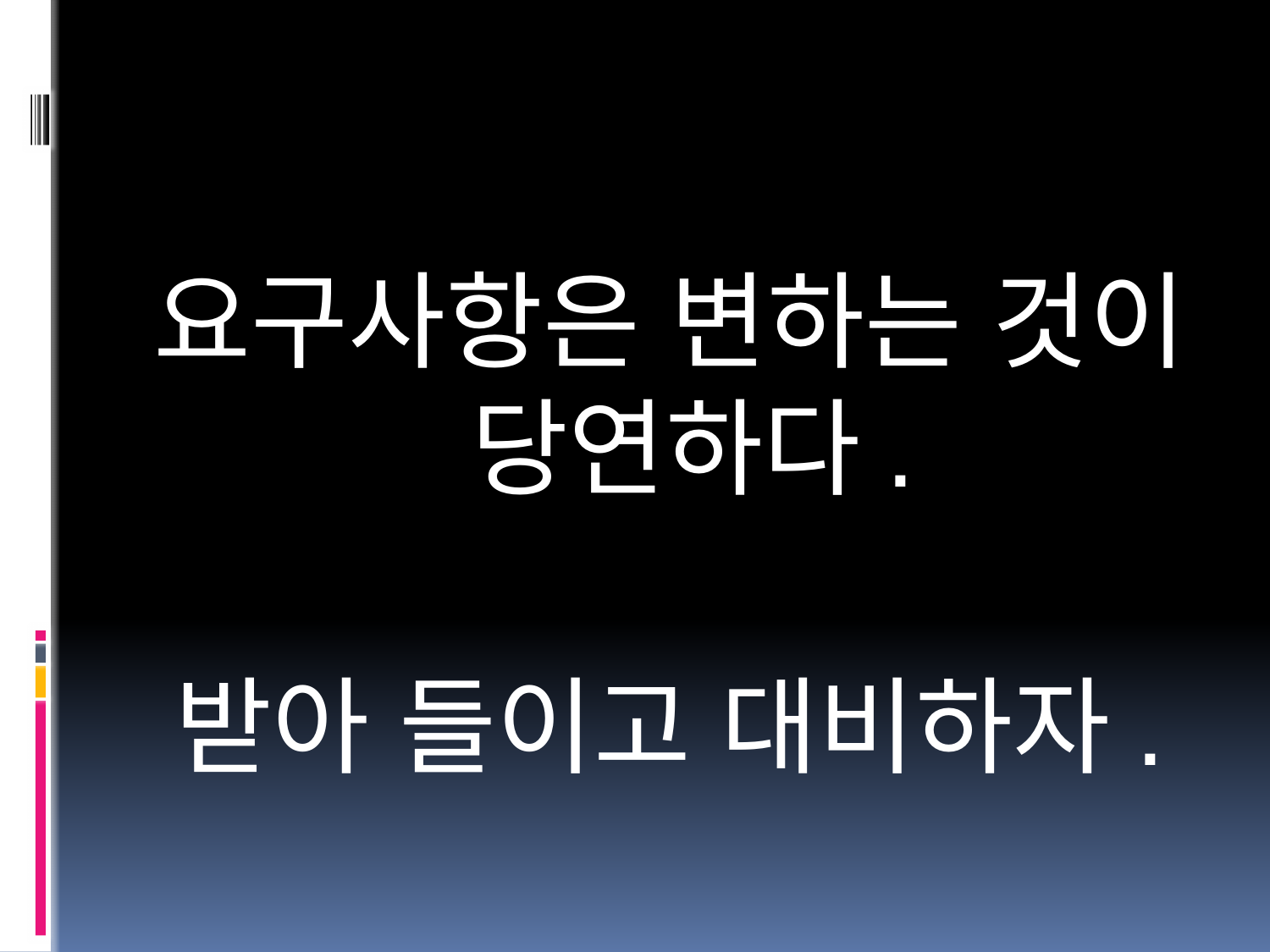

요구사항은 변하는 것이 당연하다.

받아 들이고 대비하자.